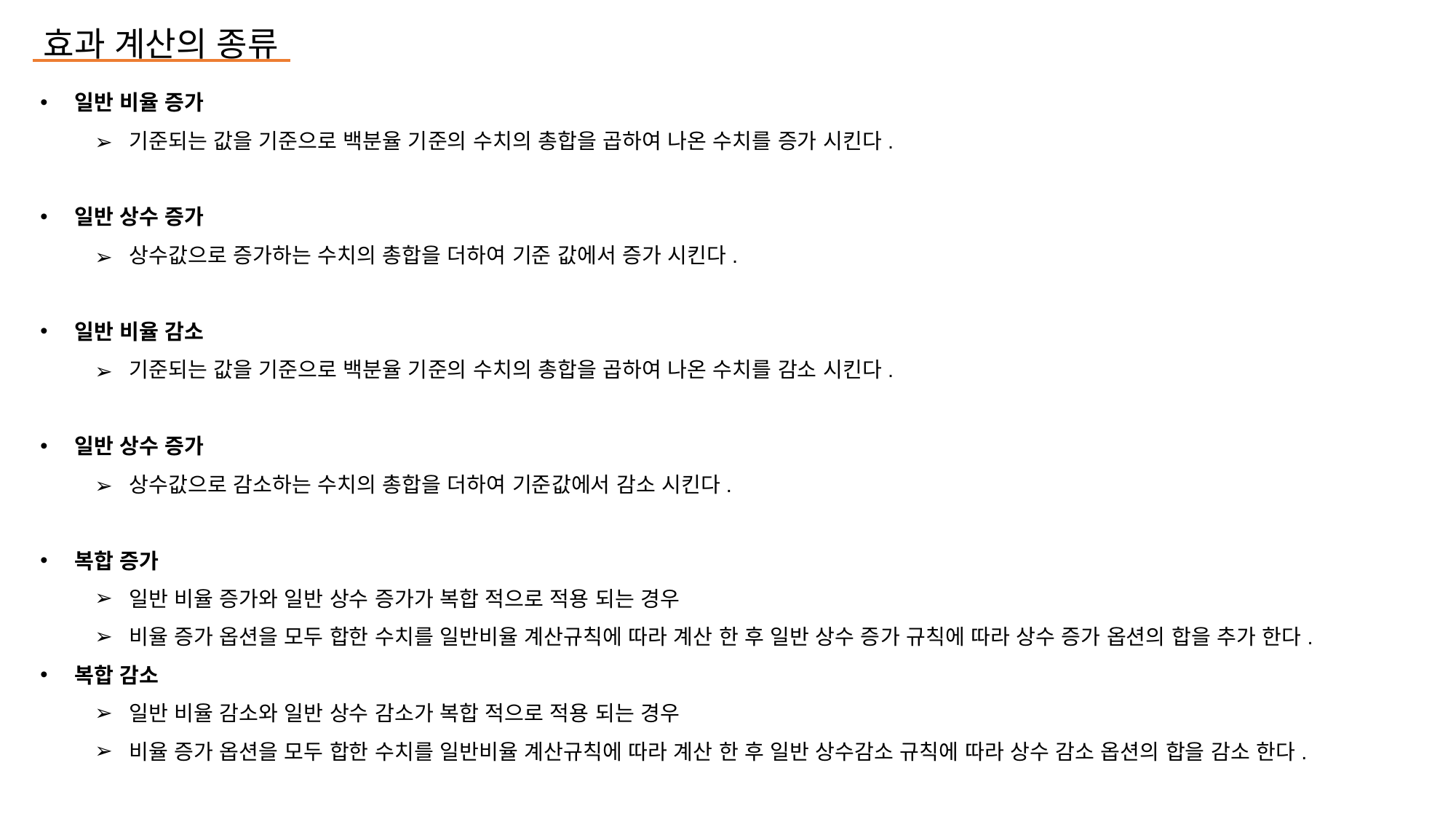

효과 계산의 종류
일반 비율 증가
기준되는 값을 기준으로 백분율 기준의 수치의 총합을 곱하여 나온 수치를 증가 시킨다.

일반 상수 증가
상수값으로 증가하는 수치의 총합을 더하여 기준 값에서 증가 시킨다.

일반 비율 감소
기준되는 값을 기준으로 백분율 기준의 수치의 총합을 곱하여 나온 수치를 감소 시킨다.

일반 상수 증가
상수값으로 감소하는 수치의 총합을 더하여 기준값에서 감소 시킨다.

복합 증가
일반 비율 증가와 일반 상수 증가가 복합 적으로 적용 되는 경우
비율 증가 옵션을 모두 합한 수치를 일반비율 계산규칙에 따라 계산 한 후 일반 상수 증가 규칙에 따라 상수 증가 옵션의 합을 추가 한다.
복합 감소
일반 비율 감소와 일반 상수 감소가 복합 적으로 적용 되는 경우
비율 증가 옵션을 모두 합한 수치를 일반비율 계산규칙에 따라 계산 한 후 일반 상수감소 규칙에 따라 상수 감소 옵션의 합을 감소 한다.